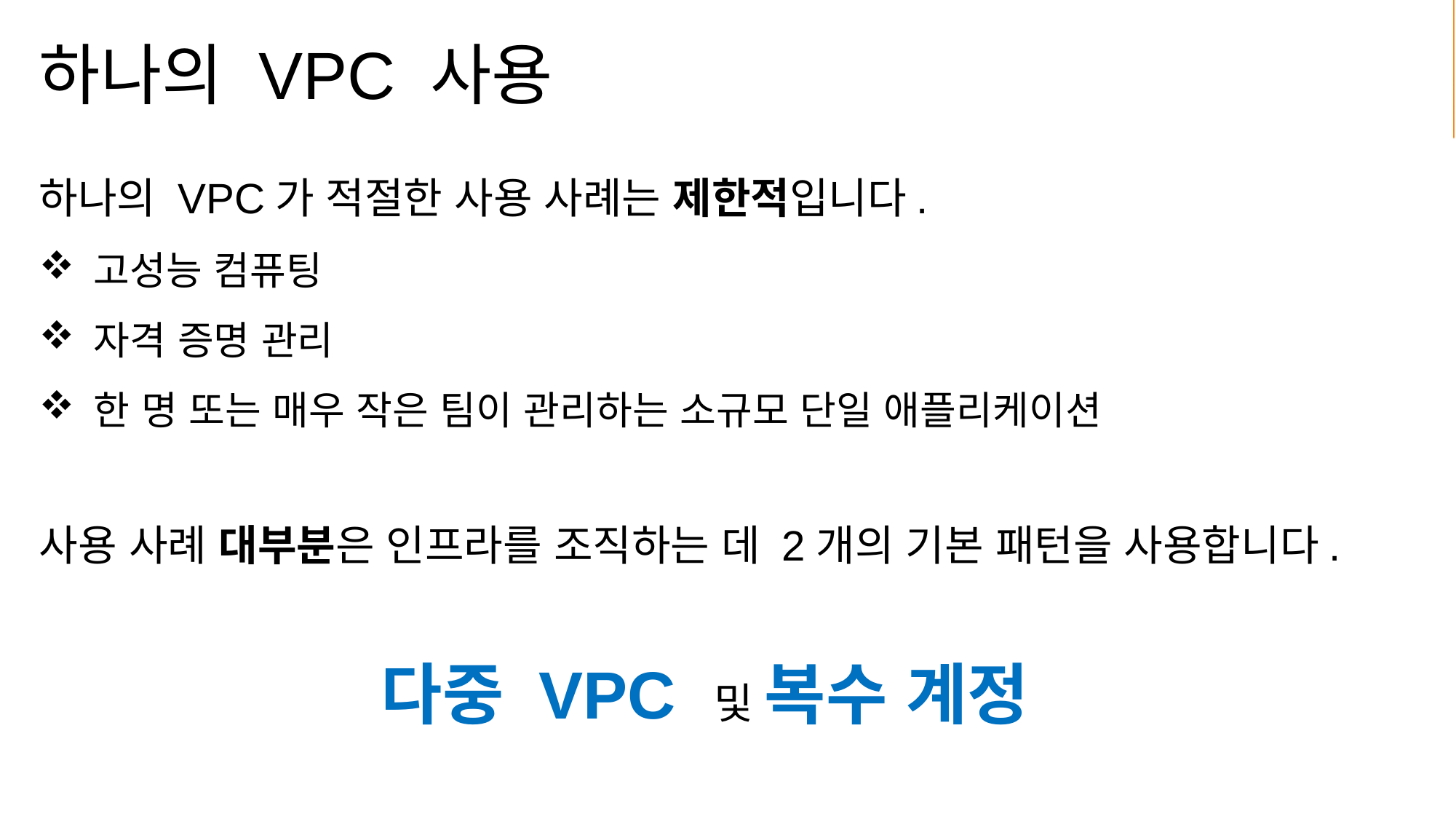

# 하나의 VPC 사용
하나의 VPC가 적절한 사용 사례는 제한적입니다.
고성능 컴퓨팅
자격 증명 관리
한 명 또는 매우 작은 팀이 관리하는 소규모 단일 애플리케이션

사용 사례 대부분은 인프라를 조직하는 데 2개의 기본 패턴을 사용합니다.

다중 VPC 및 복수 계정